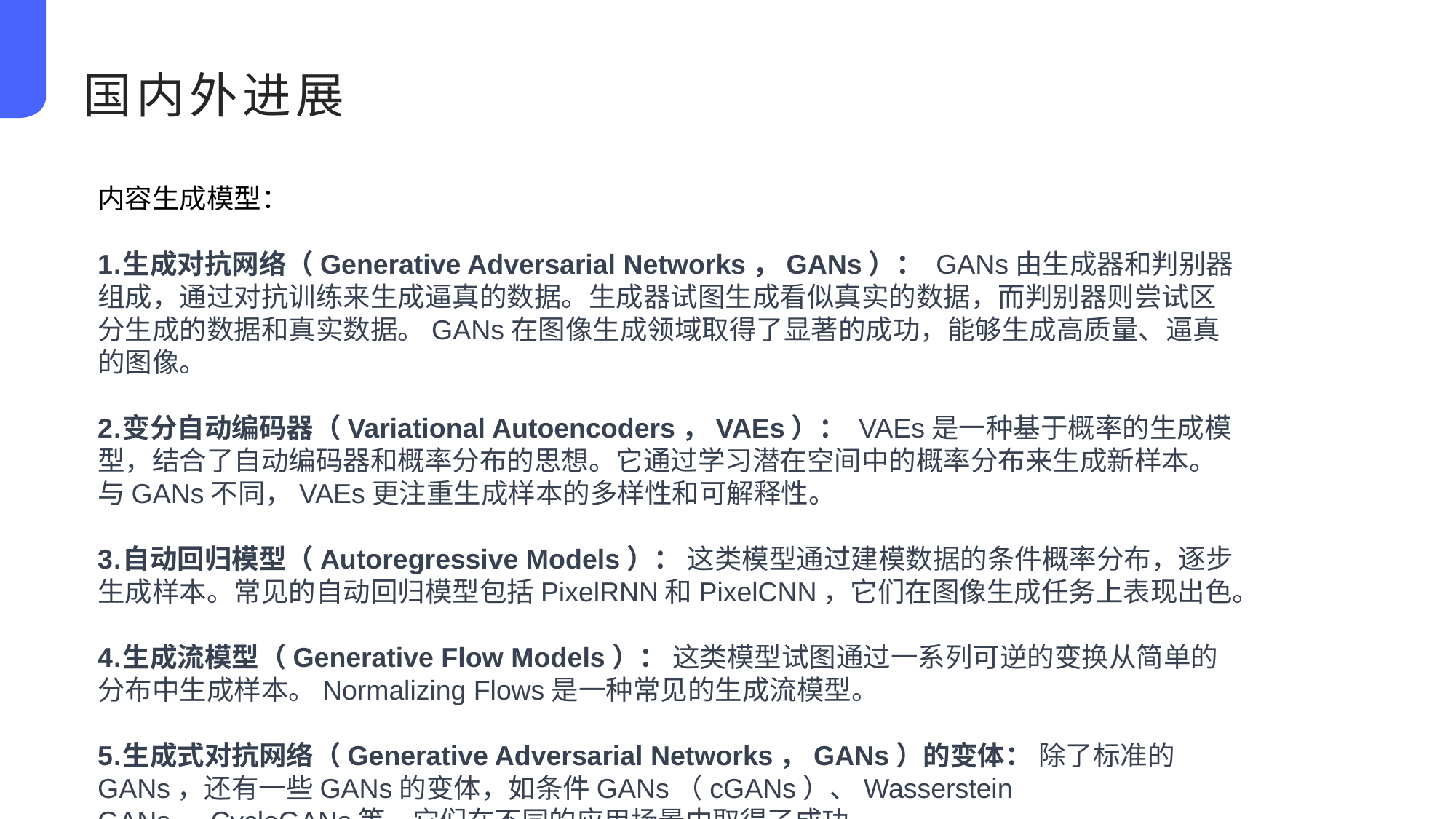

国内外进展
内容生成模型：

生成对抗网络（Generative Adversarial Networks，GANs）： GANs由生成器和判别器组成，通过对抗训练来生成逼真的数据。生成器试图生成看似真实的数据，而判别器则尝试区分生成的数据和真实数据。GANs在图像生成领域取得了显著的成功，能够生成高质量、逼真的图像。

变分自动编码器（Variational Autoencoders，VAEs）： VAEs是一种基于概率的生成模型，结合了自动编码器和概率分布的思想。它通过学习潜在空间中的概率分布来生成新样本。与GANs不同，VAEs更注重生成样本的多样性和可解释性。

自动回归模型（Autoregressive Models）： 这类模型通过建模数据的条件概率分布，逐步生成样本。常见的自动回归模型包括PixelRNN和PixelCNN，它们在图像生成任务上表现出色。

生成流模型（Generative Flow Models）： 这类模型试图通过一系列可逆的变换从简单的分布中生成样本。Normalizing Flows是一种常见的生成流模型。

生成式对抗网络（Generative Adversarial Networks，GANs）的变体： 除了标准的GANs，还有一些GANs的变体，如条件GANs（cGANs）、Wasserstein GANs、CycleGANs等，它们在不同的应用场景中取得了成功。